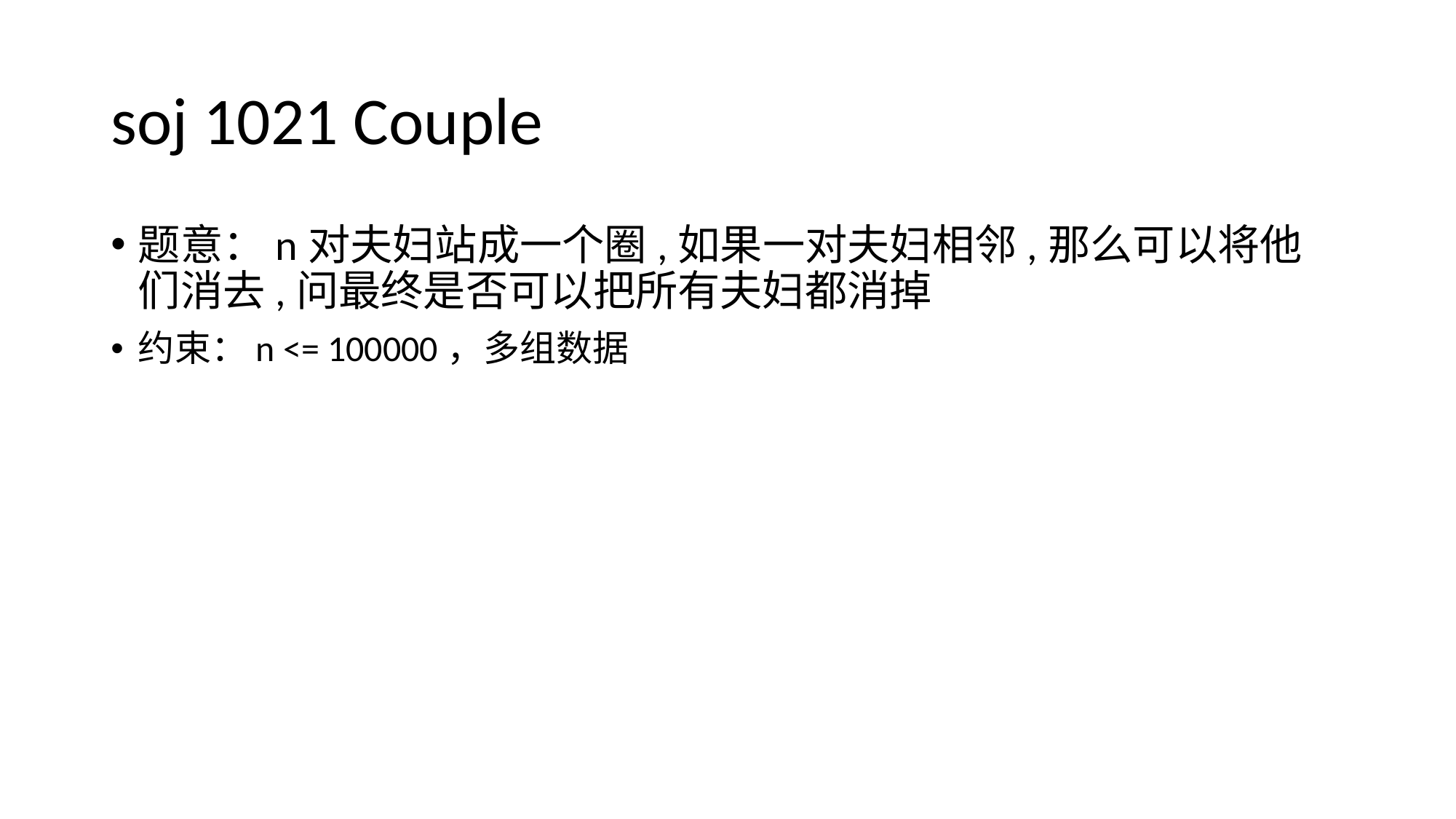

# soj 1021 Couple
题意：n对夫妇站成一个圈,如果一对夫妇相邻,那么可以将他们消去,问最终是否可以把所有夫妇都消掉
约束：n <= 100000，多组数据